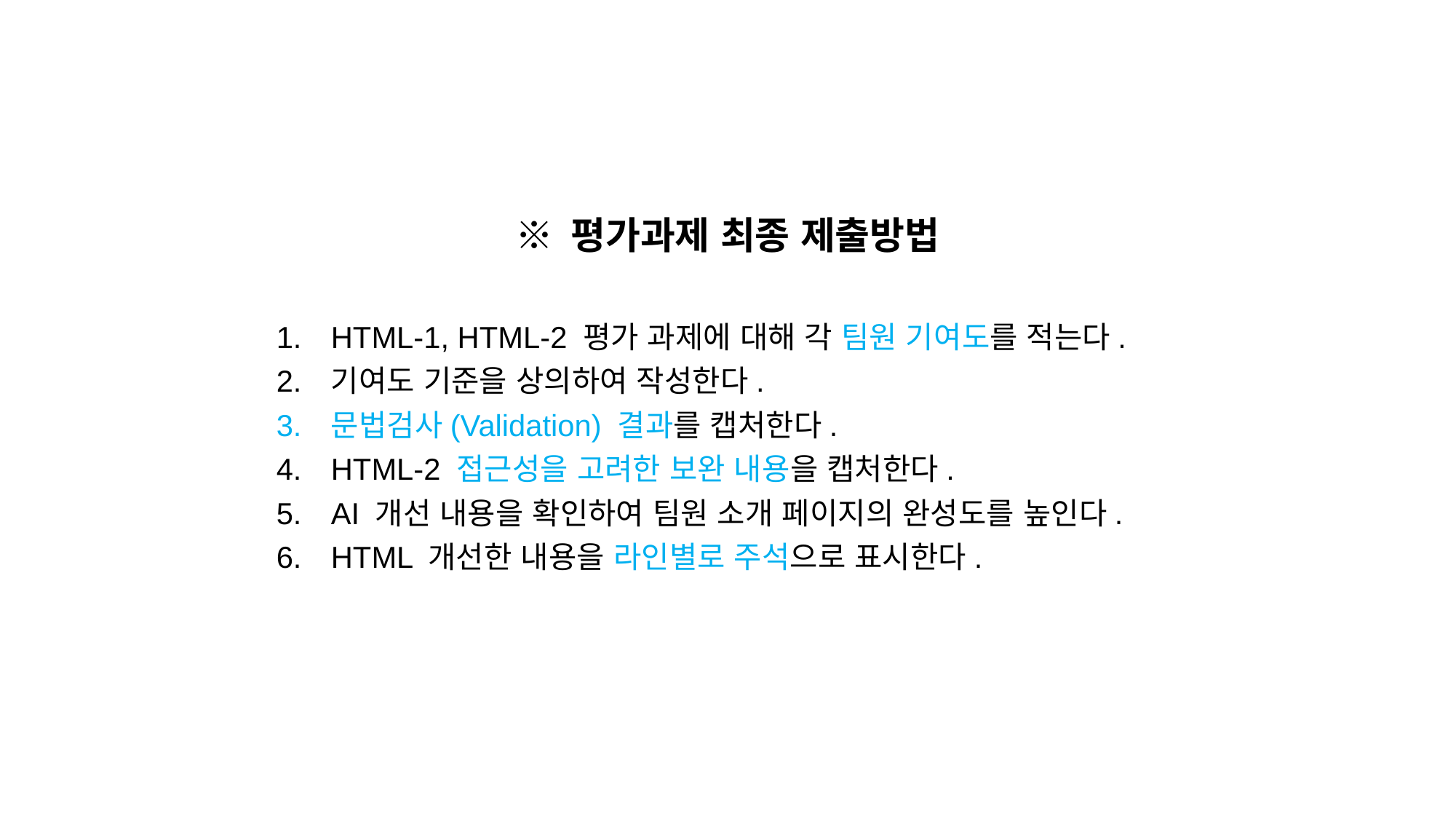

※ 평가과제 최종 제출방법

HTML-1, HTML-2 평가 과제에 대해 각 팀원 기여도를 적는다.
기여도 기준을 상의하여 작성한다.
문법검사(Validation) 결과를 캡처한다.
HTML-2 접근성을 고려한 보완 내용을 캡처한다.
AI 개선 내용을 확인하여 팀원 소개 페이지의 완성도를 높인다.
HTML 개선한 내용을 라인별로 주석으로 표시한다.